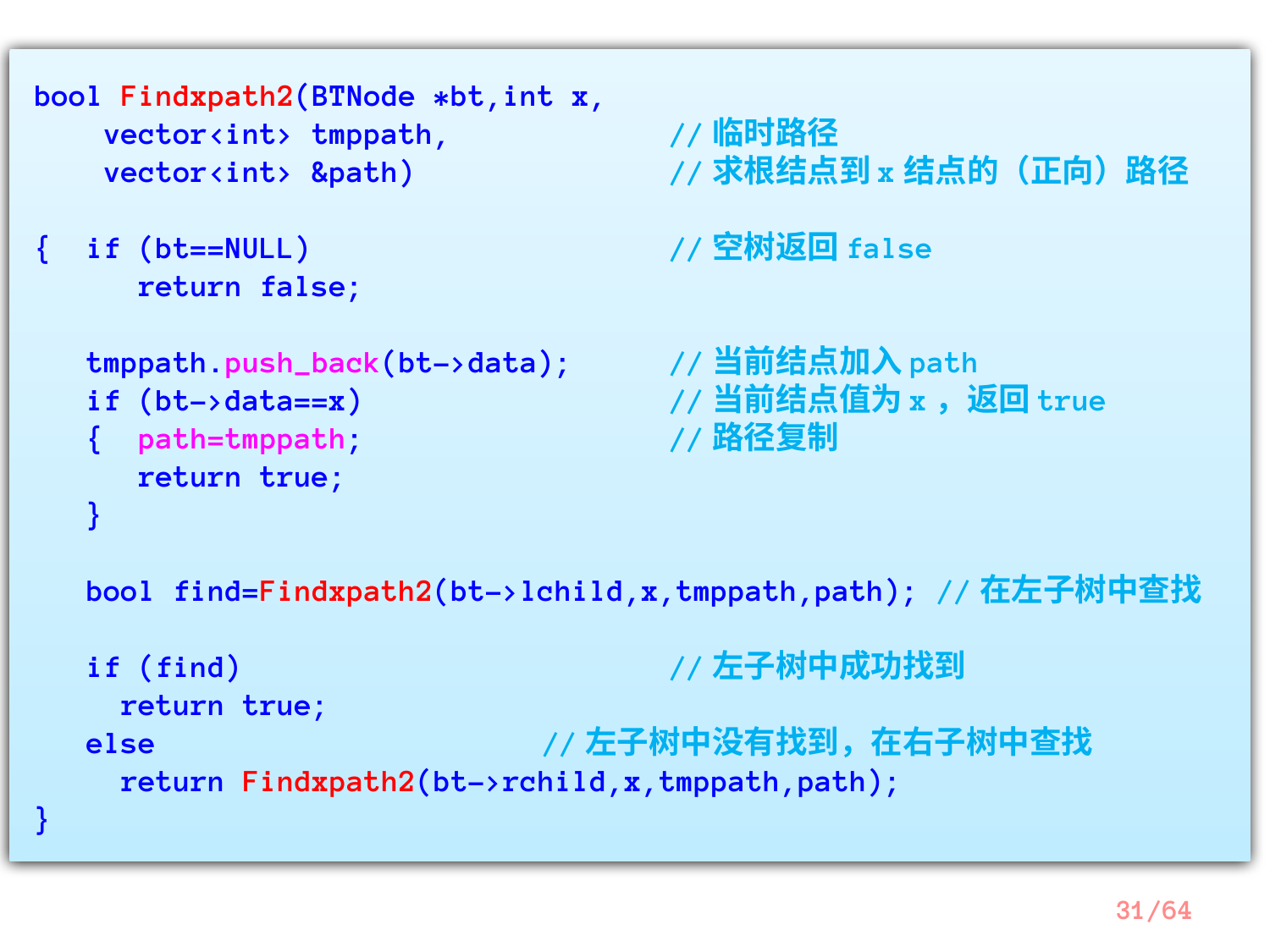

bool Findxpath2(BTNode *bt,int x,
    vector<int> tmppath,		//临时路径
    vector<int> &path) 		//求根结点到x结点的（正向）路径
{  if (bt==NULL)			//空树返回false
      return false;
   tmppath.push_back(bt->data);	//当前结点加入path
   if (bt->data==x)			//当前结点值为x，返回true
   {  path=tmppath;			//路径复制
      return true;
   }
   bool find=Findxpath2(bt->lchild,x,tmppath,path); //在左子树中查找
   if (find)				//左子树中成功找到
     return true;
   else				//左子树中没有找到，在右子树中查找
     return Findxpath2(bt->rchild,x,tmppath,path);
}
31/64